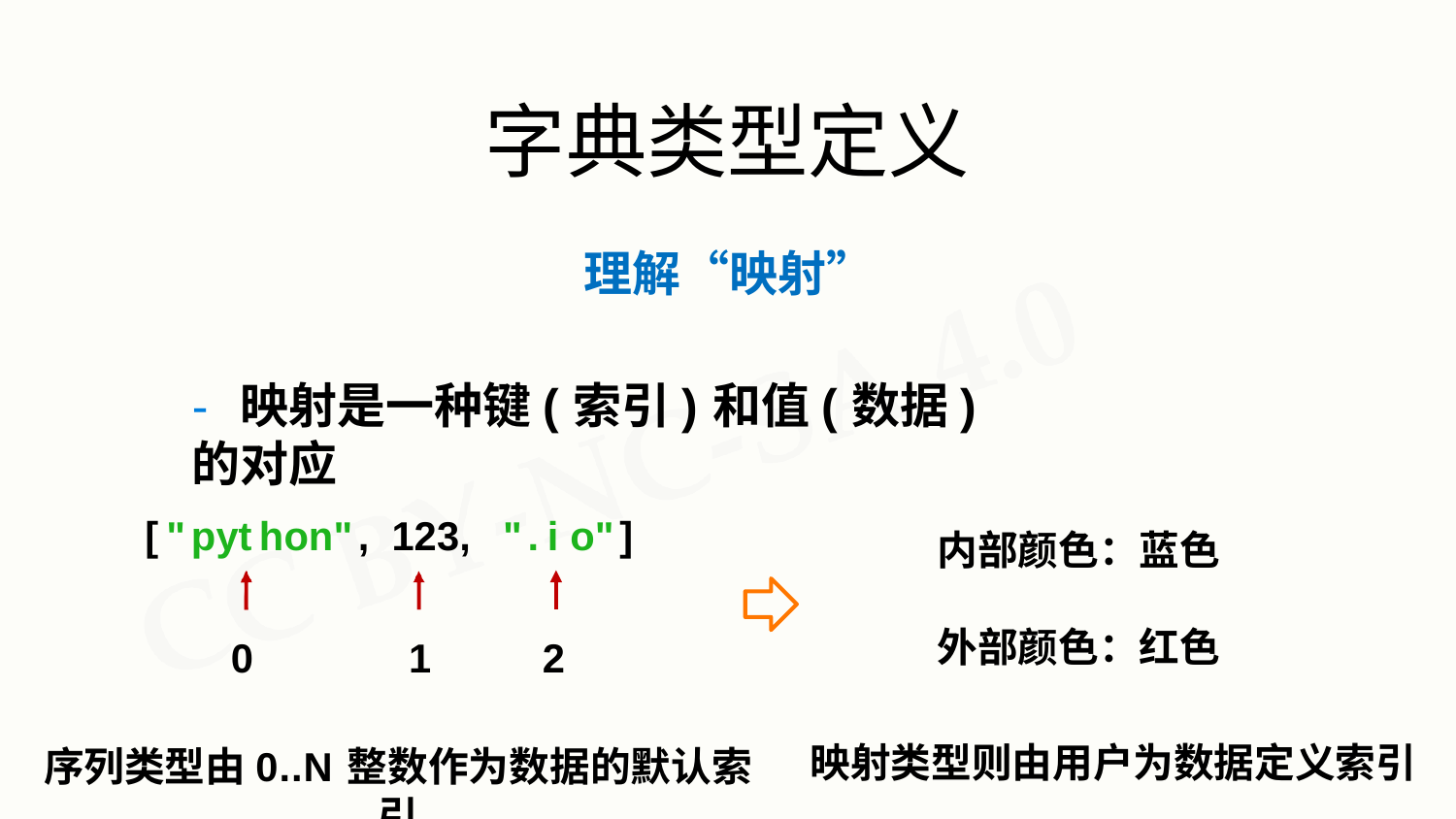

# 字典类型定义
理解“映射”

- 映射是一种键(索引)和值(数据)的对应

["python",	123,	".io"]
内部颜色：蓝色

外部颜色：红色
0	1	2

序列类型由0..N整数作为数据的默认索引
映射类型则由用户为数据定义索引